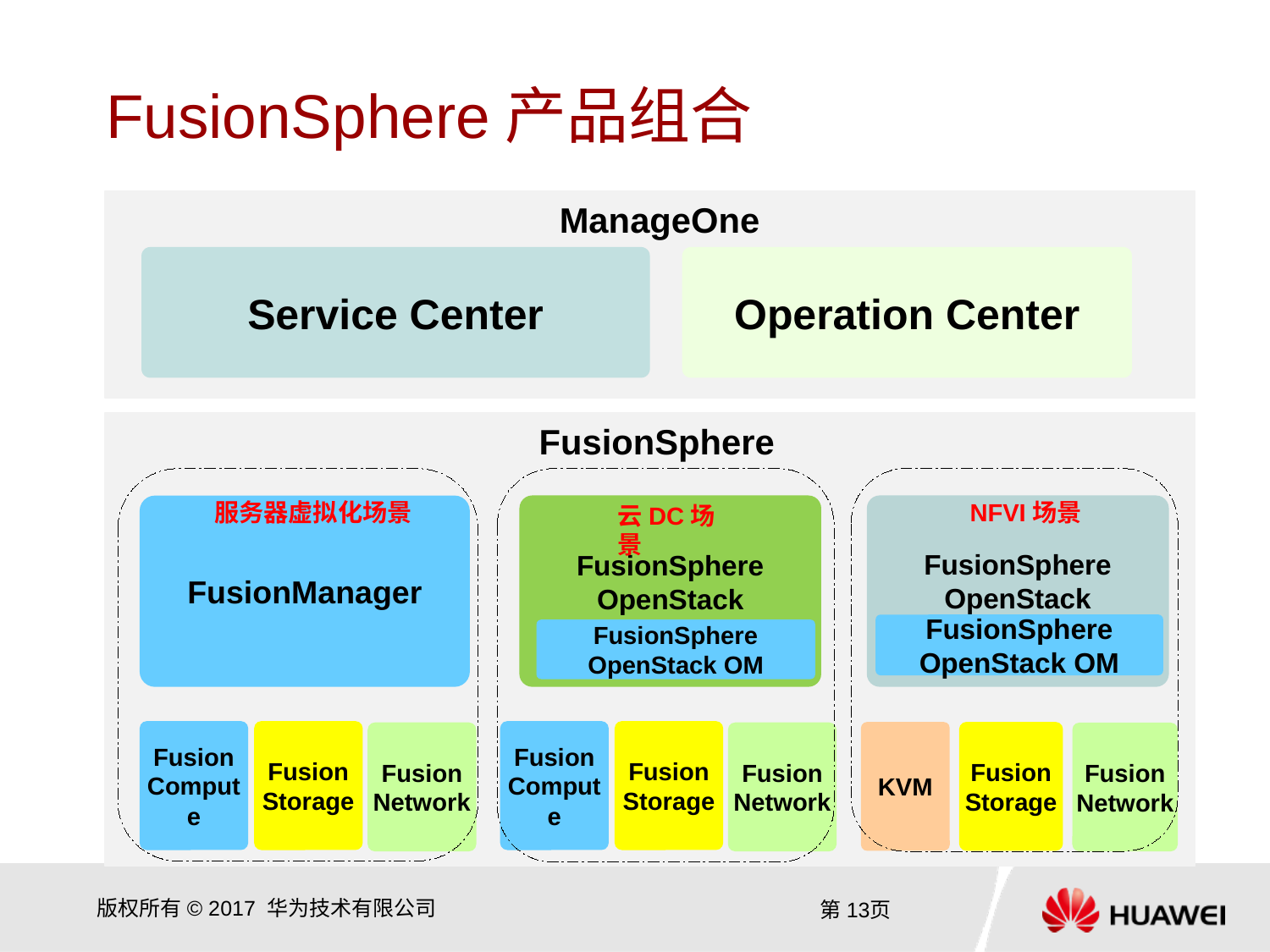

# FusionSphere产品组合
ManageOne

Service Center
Operation Center

FusionSphere
FusionManager

服务器虚拟化场景
NFVI场景
云DC场景
FusionSphere OpenStack

FusionSphere OpenStack

FusionSphere OpenStack OM
FusionSphere OpenStack OM

Fusion
Compute
Fusion
Storage
Fusion
Network
Fusion
Compute
Fusion
Storage
Fusion
Network
KVM
Fusion
Storage
Fusion
Network